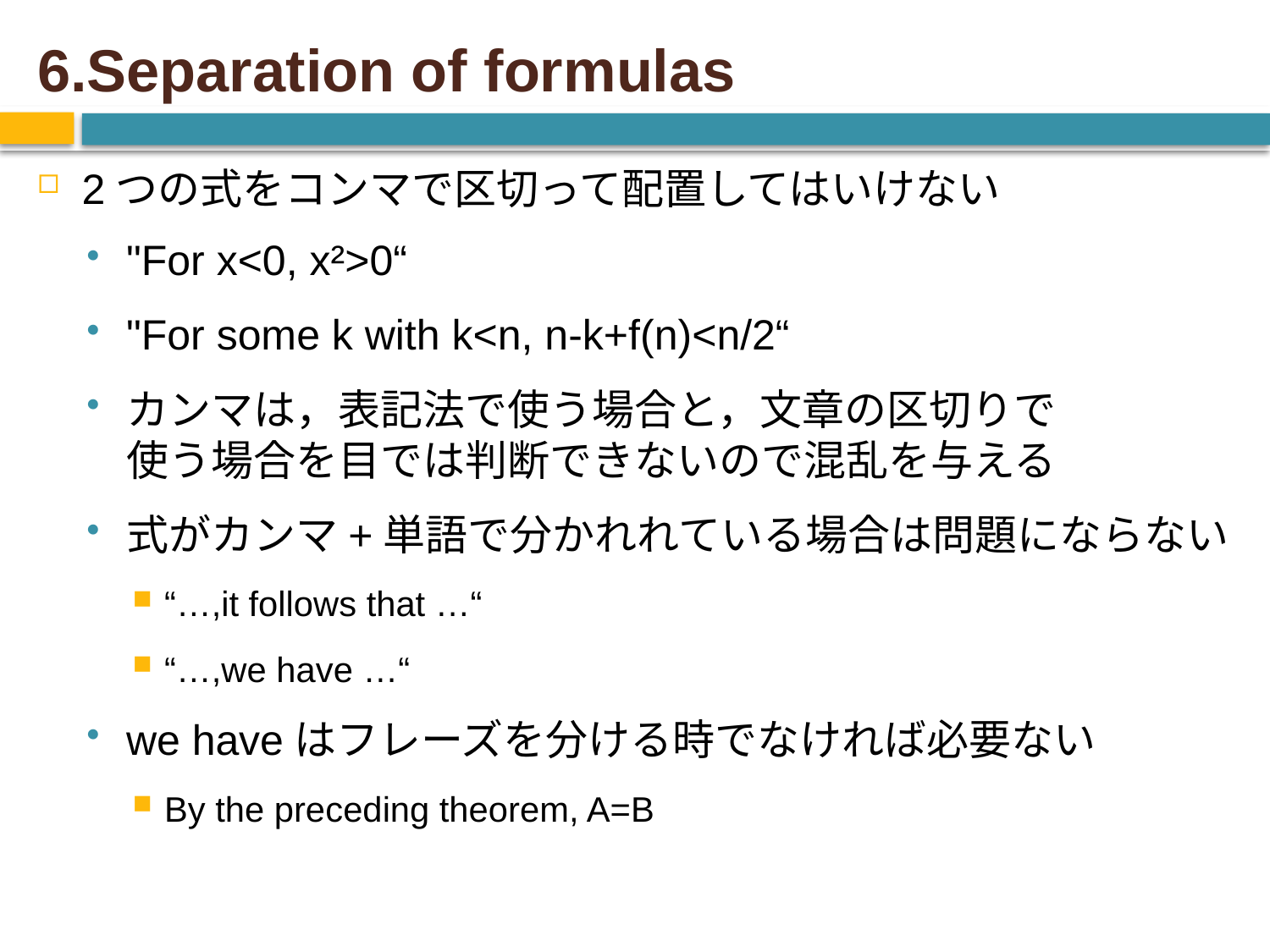

# 6.Separation of formulas
2つの式をコンマで区切って配置してはいけない
"For x<0, x²>0“
"For some k with k<n, n-k+f(n)<n/2“
カンマは，表記法で使う場合と，文章の区切りで
使う場合を目では判断できないので混乱を与える
式がカンマ+単語で分かれれている場合は問題にならない
“…,it follows that …“
“…,we have …“
we haveはフレーズを分ける時でなければ必要ない
By the preceding theorem, A=B